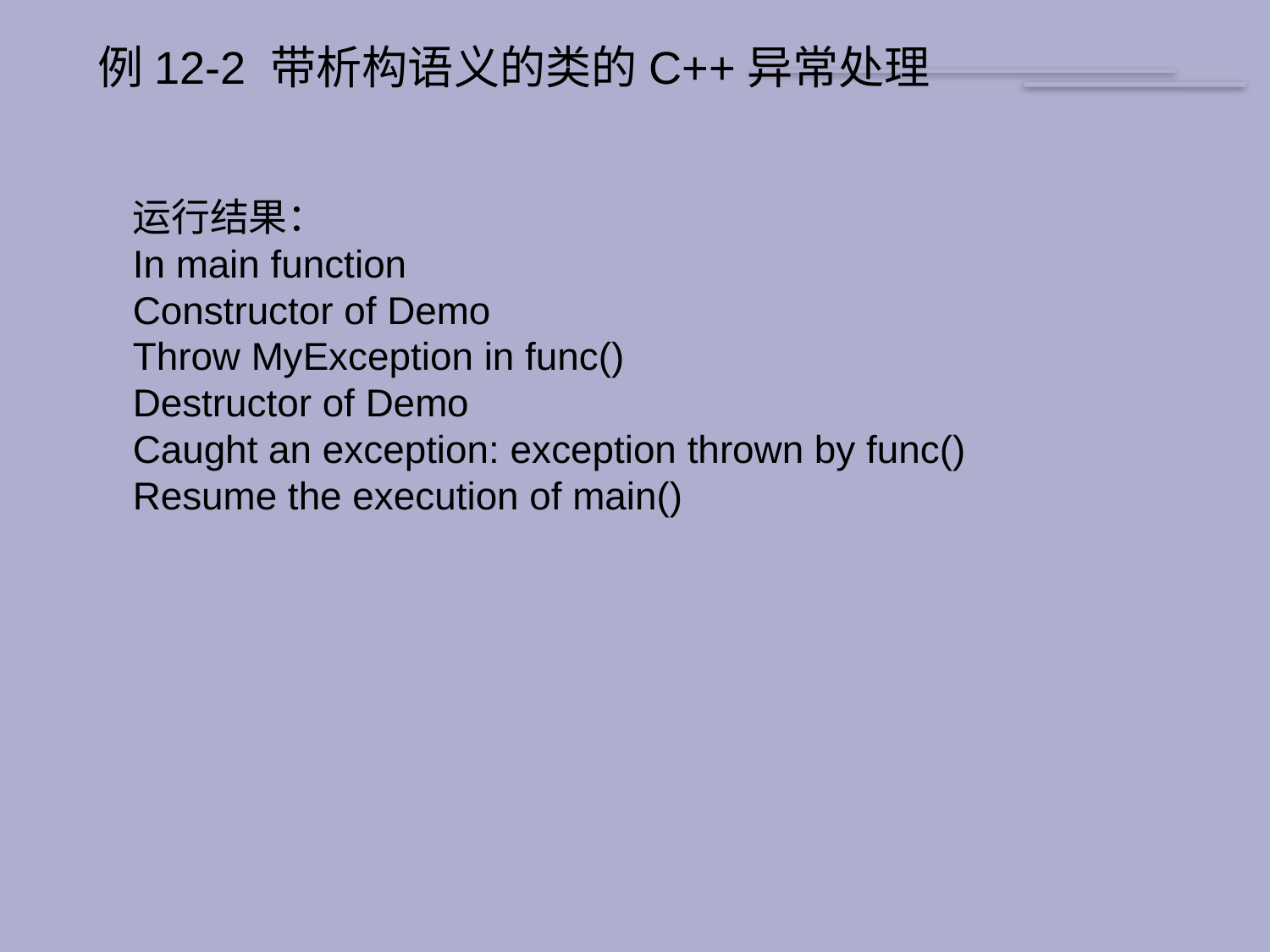

# 例12-2 带析构语义的类的C++异常处理
运行结果：
In main function
Constructor of Demo
Throw MyException in func()
Destructor of Demo
Caught an exception: exception thrown by func()
Resume the execution of main()